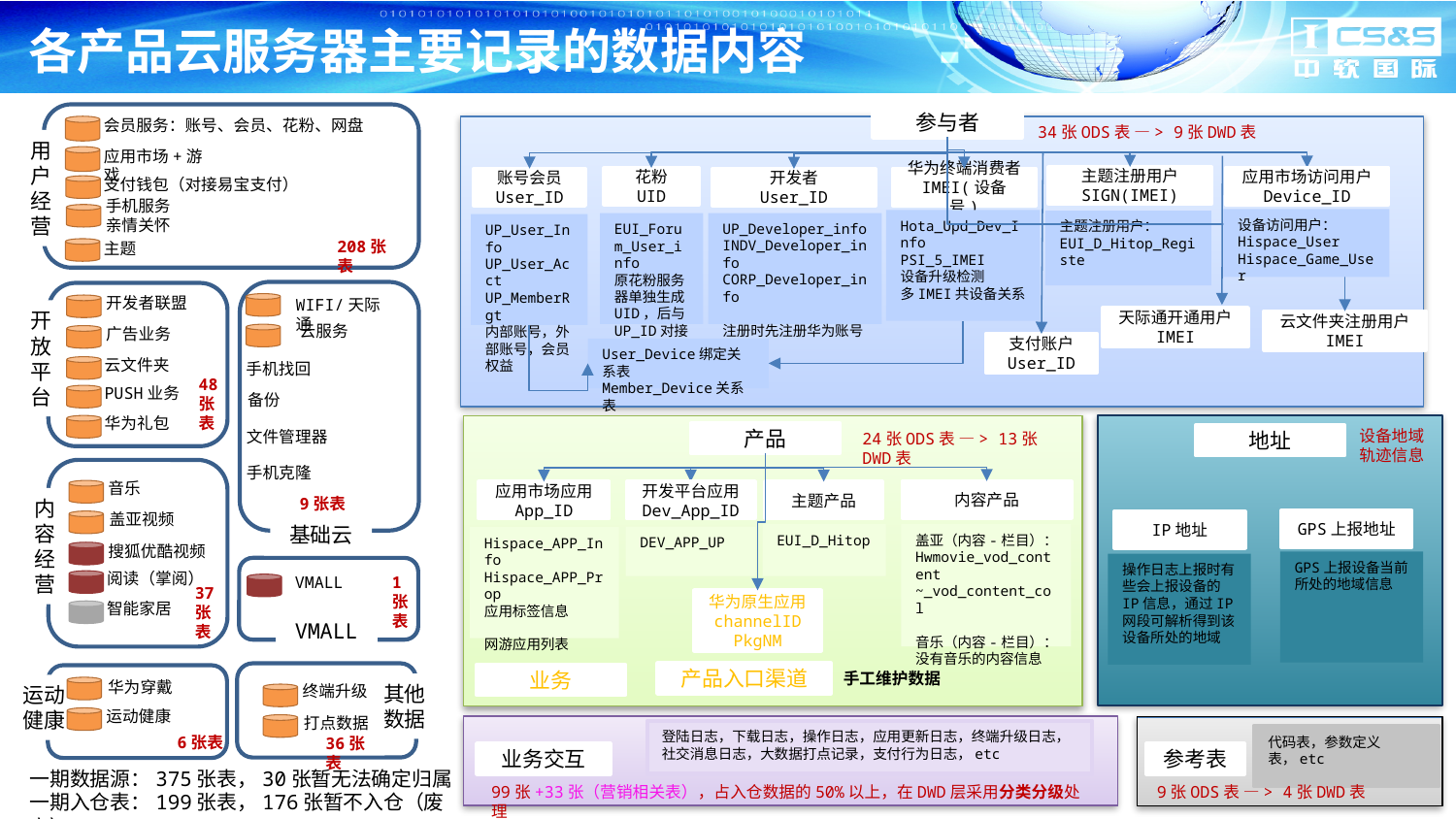

# 各产品云服务器主要记录的数据内容

参与者
会员服务：账号、会员、花粉、网盘
34张ODS表 —> 9张DWD表

用户经营
应用市场+游戏

主题注册用户
SIGN(IMEI)
支付钱包（对接易宝支付）
应用市场访问用户
Device_ID
花粉
UID
账号会员
User_ID
华为终端消费者
IMEI(设备号)
开发者
User_ID

手机服务
亲情关怀

设备访问用户：
Hispace_User
Hispace_Game_User
Hota_Upd_Dev_Info
PSI_5_IMEI
设备升级检测
多IMEI共设备关系
主题注册用户：
EUI_D_Hitop_Registe

UP_Developer_info
INDV_Developer_info
CORP_Developer_info

注册时先注册华为账号
EUI_Forum_User_info
原花粉服务器单独生成UID，后与UP_ID对接
UP_User_Info
UP_User_Acct
UP_MemberRgt
内部账号，外部账号，会员权益
208张表
主题

开发者联盟
WIFI/天际通

开放平台
天际通开通用户
IMEI
云文件夹注册用户
IMEI
云服务
广告业务

支付账户
User_ID
User_Device绑定关系表
Member_Device关系表
云文件夹
手机找回

48张表
PUSH业务
备份

华为礼包

设备地域轨迹信息
文件管理器
24张ODS表 —> 13张DWD表
产品
地址
手机克隆

音乐

内容产品
应用市场应用
App_ID
开发平台应用
Dev_App_ID
主题产品
9张表
内容经营
盖亚视频
GPS上报地址

IP地址
基础云
盖亚（内容-栏目）：
Hwmovie_vod_content
~_vod_content_col

音乐（内容-栏目）：
没有音乐的内容信息
EUI_D_Hitop
DEV_APP_UP
Hispace_APP_Info
Hispace_APP_Prop
应用标签信息

网游应用列表
搜狐优酷视频

GPS上报设备当前所处的地域信息
操作日志上报时有些会上报设备的IP信息，通过IP网段可解析得到该设备所处的地域

阅读（掌阅）
VMALL
1张表

37张表
华为原生应用
channelID
PkgNM
智能家居

VMALL
手工维护数据

产品入口渠道
业务

华为穿戴
其他数据
终端升级
运动健康

运动健康
打点数据

登陆日志，下载日志，操作日志，应用更新日志，终端升级日志，社交消息日志，大数据打点记录，支付行为日志，etc
6张表
代码表，参数定义表，etc
36张表
业务交互
参考表
一期数据源：375张表，30张暂无法确定归属
一期入仓表：199张表，176张暂不入仓（废弃）
99张+33张（营销相关表），占入仓数据的50%以上，在DWD层采用分类分级处理
9张ODS表 —> 4张DWD表